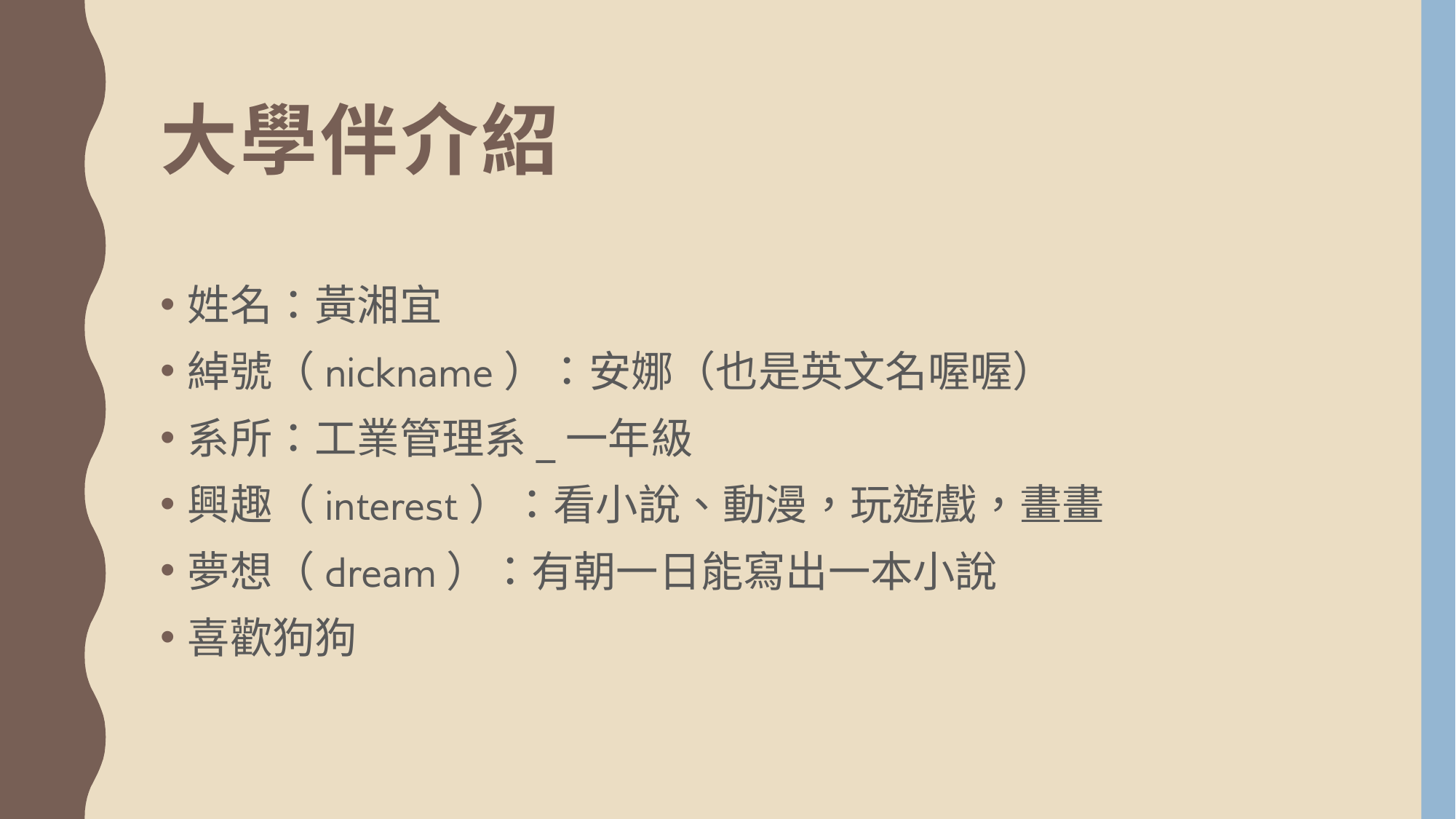

# 大學伴介紹
姓名：黃湘宜
綽號（nickname）：安娜（也是英文名喔喔）
系所：工業管理系_一年級
興趣（interest）：看小說、動漫，玩遊戲，畫畫
夢想（dream）：有朝一日能寫出一本小說
喜歡狗狗